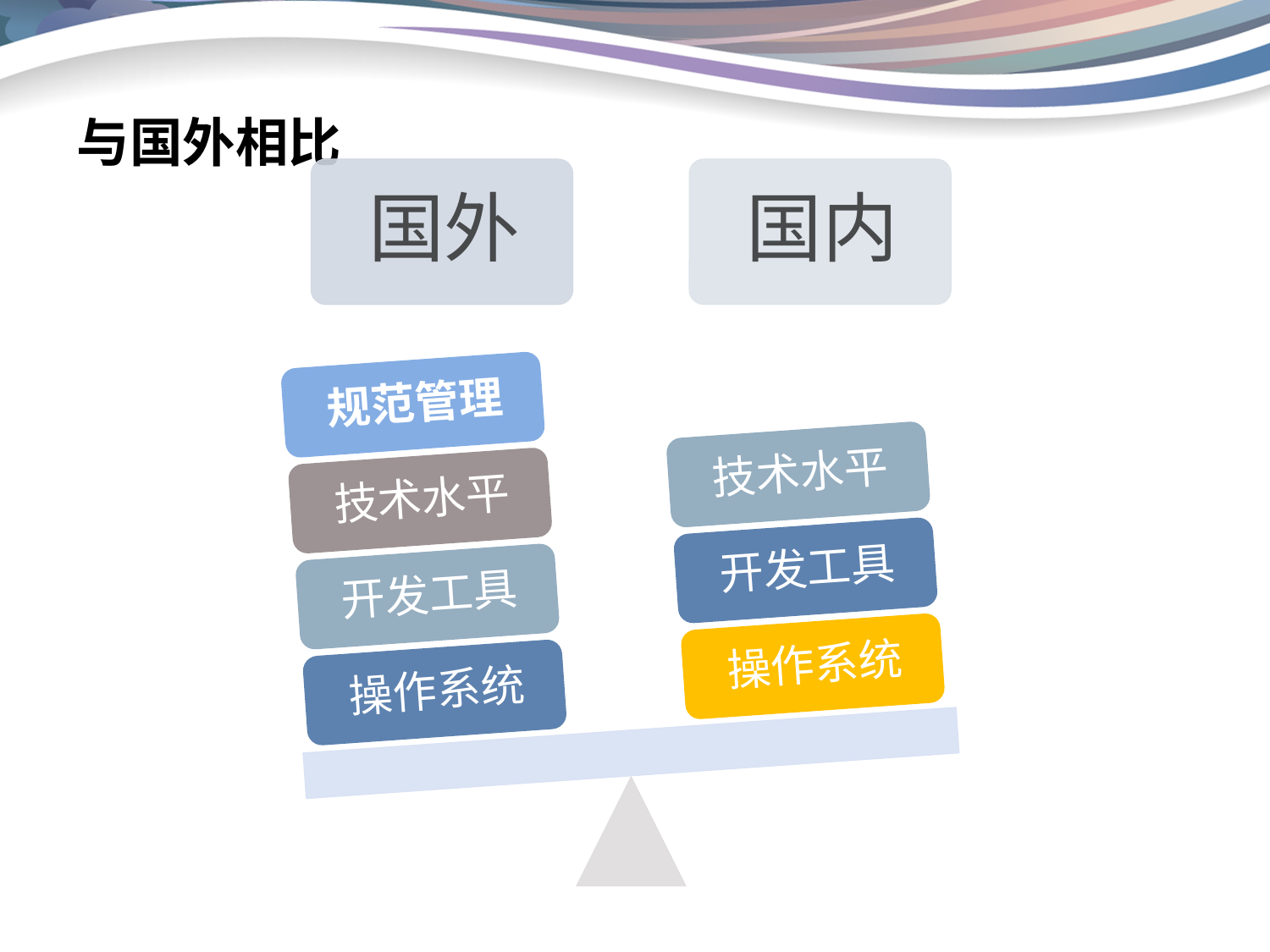

# 与国外相比
国外
国内
操作系统
开发工具
技术水平
规范管理
操作系统
开发工具
技术水平